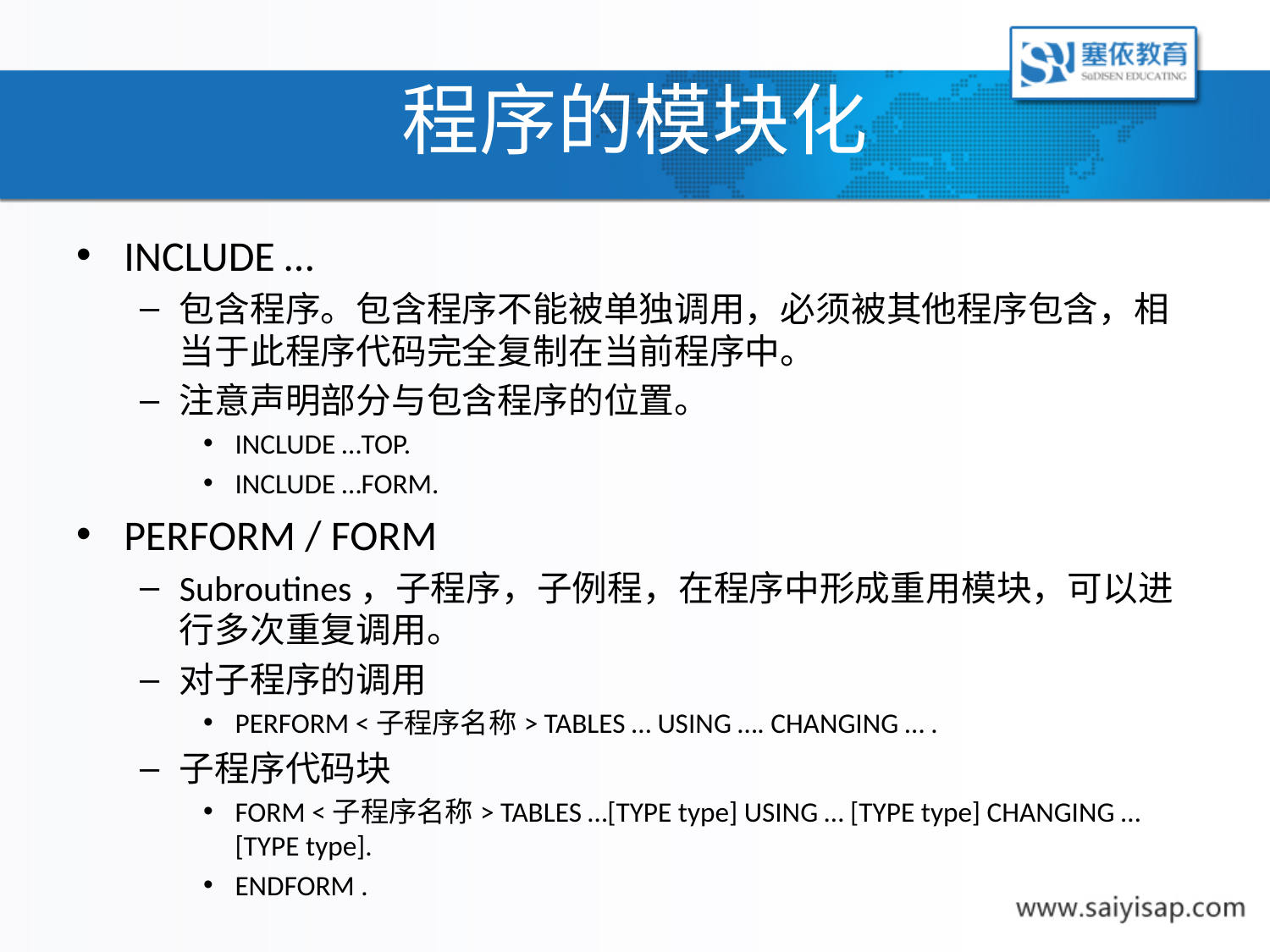

# 程序的模块化
INCLUDE …
包含程序。包含程序不能被单独调用，必须被其他程序包含，相当于此程序代码完全复制在当前程序中。
注意声明部分与包含程序的位置。
INCLUDE …TOP.
INCLUDE …FORM.
PERFORM / FORM
Subroutines，子程序，子例程，在程序中形成重用模块，可以进行多次重复调用。
对子程序的调用
PERFORM <子程序名称> TABLES … USING …. CHANGING … .
子程序代码块
FORM <子程序名称> TABLES …[TYPE type] USING … [TYPE type] CHANGING … [TYPE type].
ENDFORM .